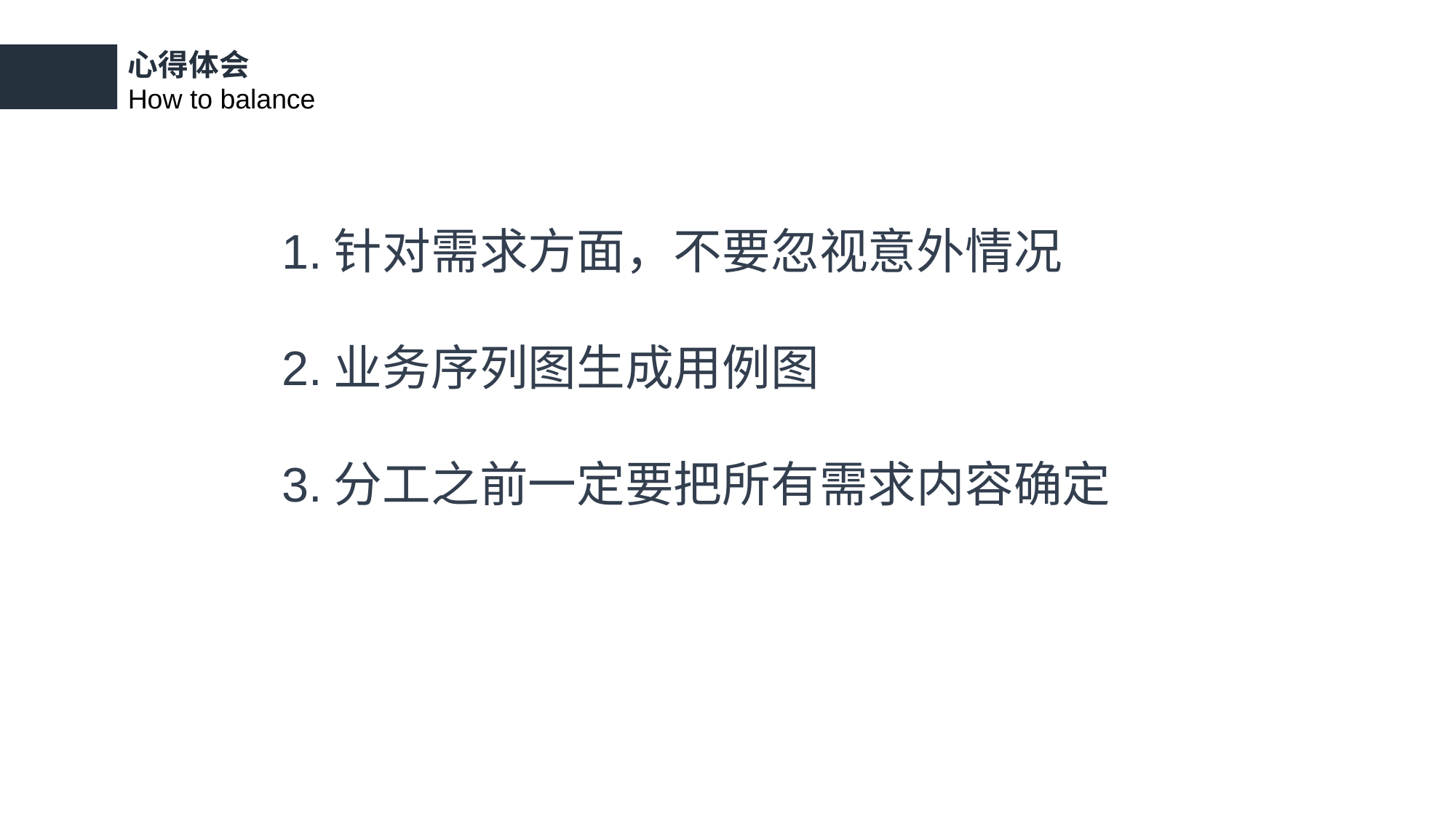

心得体会
How to balance

1.针对需求方面，不要忽视意外情况

2.业务序列图生成用例图

3.分工之前一定要把所有需求内容确定

点击输入标题

在这里进行编辑内容，建议使用微软雅黑，大小可进行适当调整，模板中的所有图片都可进行替换编辑。

点击输入标题

在这里进行编辑内容，建议使用微软雅黑，大小可进行适当调整，模板中的所有图片都可进行替换编辑。

点击输入标题

在这里进行编辑内容，建议使用微软雅黑，大小可进行适当调整，模板中的所有图片都可进行替换编辑。
在这里进行编辑内容，建议使用微软雅黑，大小可进行适当调整，模板中的所有图片都可进行替换编辑。在这里进行编辑内容，建议使用微软雅黑，大小可进行适当调整，模板中的所有图片都可进行替换编辑。在这里进行编辑内容，建议使用微软雅黑，大小可进行适当调整，模板中的所有图片都可进行替换编辑。在这里进行编辑内容，建议使用微软雅黑，大小可进行适当调整，模板中的所有图片都可进行替换编辑。